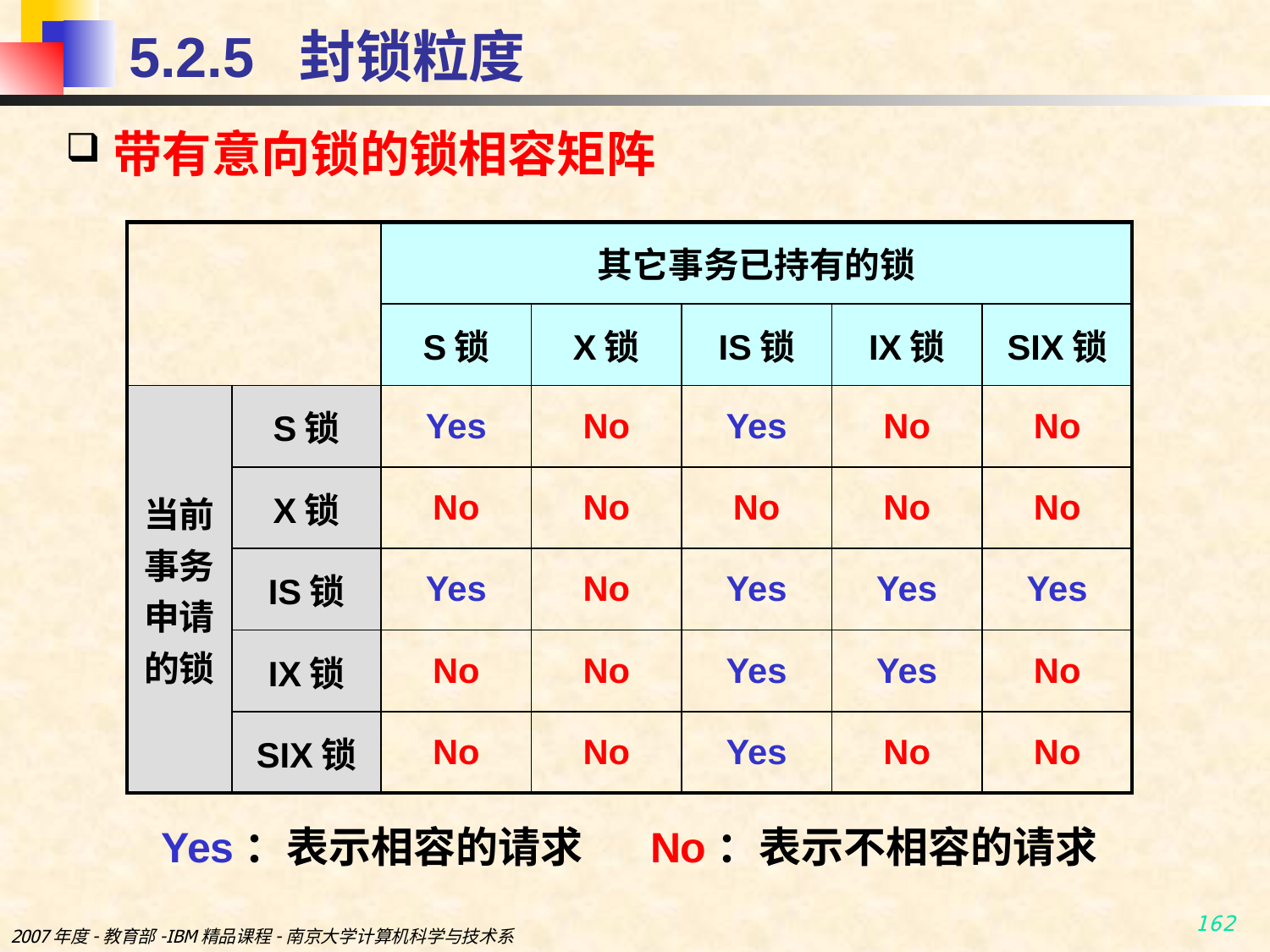

# 5.2.5  封锁粒度
带有意向锁的锁相容矩阵
|  |  | 其它事务已持有的锁 |  |  |  |  |
| --- | --- | --- | --- | --- | --- | --- |
|  |  | S锁 | X锁 | IS锁 | IX锁 | SIX锁 |
| 当前事务申请的锁 | S锁 | Yes | No | Yes | No | No |
|  | X锁 | No | No | No | No | No |
|  | IS锁 | Yes | No | Yes | Yes | Yes |
|  | IX锁 | No | No | Yes | Yes | No |
|  | SIX锁 | No | No | Yes | No | No |
Yes：表示相容的请求      No：表示不相容的请求
162